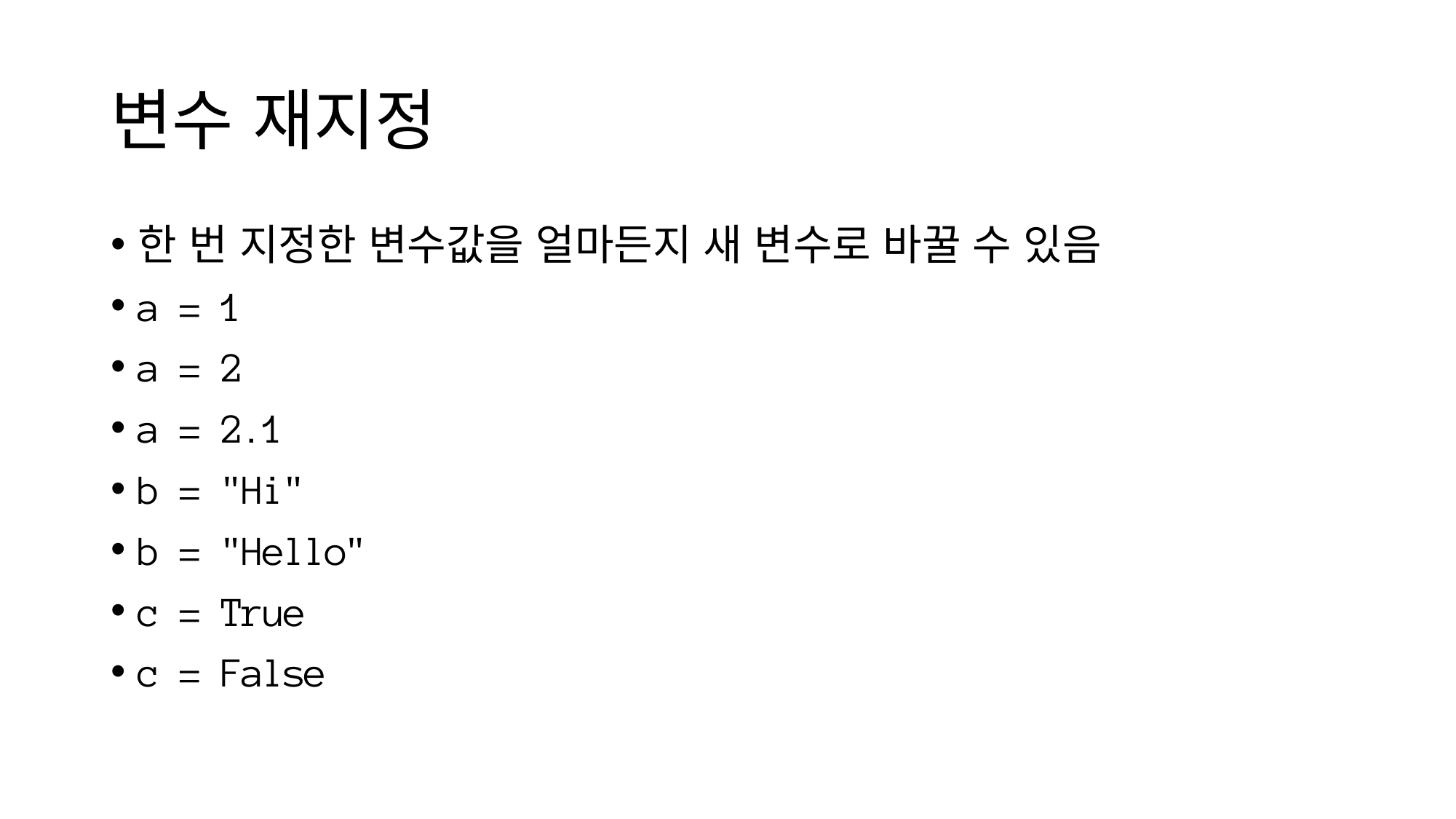

# 변수 재지정
한 번 지정한 변수값을 얼마든지 새 변수로 바꿀 수 있음
a = 1
a = 2
a = 2.1
b = "Hi"
b = "Hello"
c = True
c = False